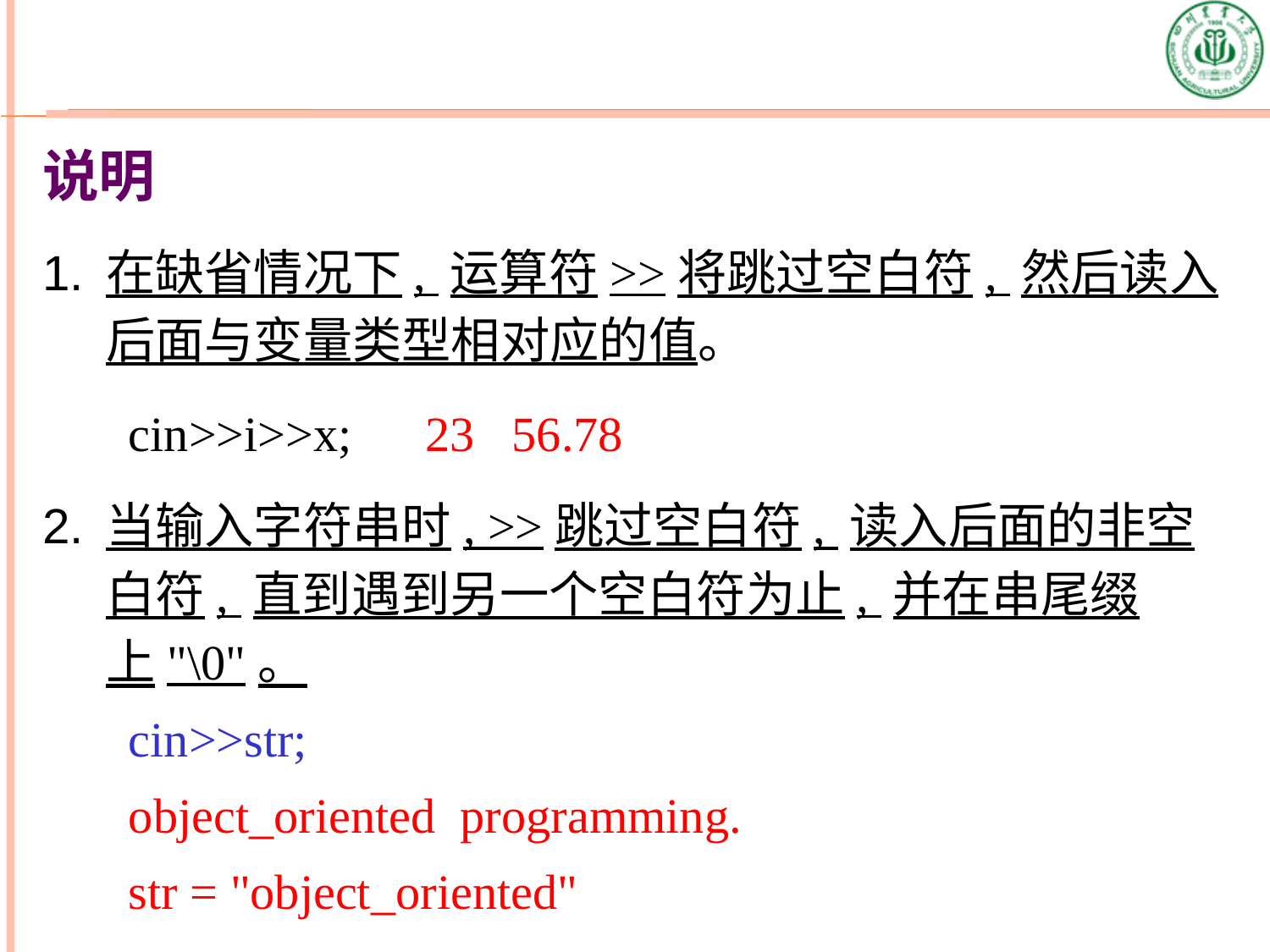

说明
在缺省情况下, 运算符>>将跳过空白符, 然后读入后面与变量类型相对应的值。
       cin>>i>>x;      23   56.78
当输入字符串时, >>跳过空白符, 读入后面的非空白符, 直到遇到另一个空白符为止, 并在串尾缀上"\0"。
       cin>>str;
       object_oriented  programming.
       str = "object_oriented"